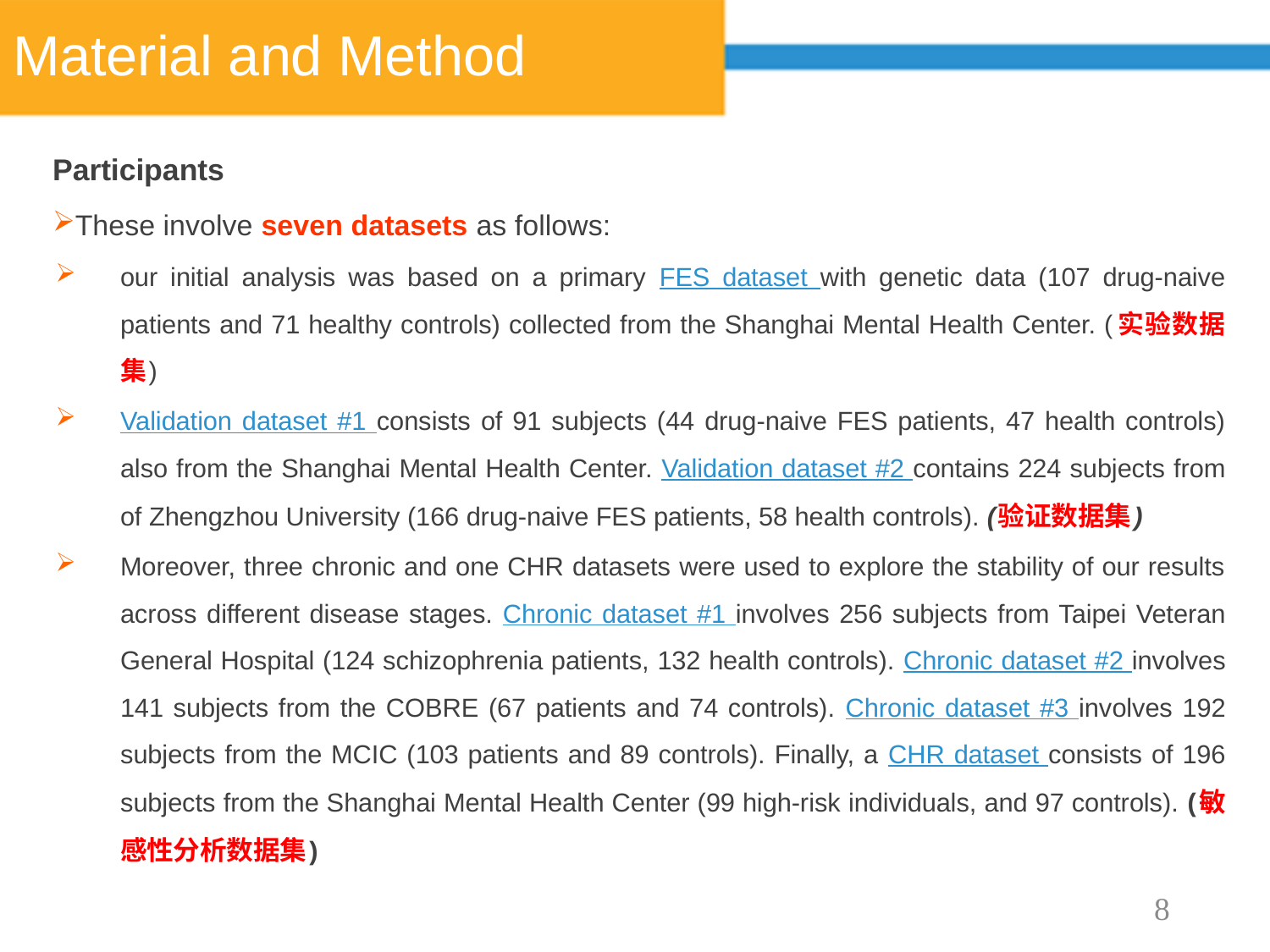

# Material and Method
Participants
These involve seven datasets as follows:
our initial analysis was based on a primary FES dataset with genetic data (107 drug-naive patients and 71 healthy controls) collected from the Shanghai Mental Health Center. (实验数据集)
Validation dataset #1 consists of 91 subjects (44 drug-naive FES patients, 47 health controls) also from the Shanghai Mental Health Center. Validation dataset #2 contains 224 subjects from of Zhengzhou University (166 drug-naive FES patients, 58 health controls). (验证数据集)
Moreover, three chronic and one CHR datasets were used to explore the stability of our results across different disease stages. Chronic dataset #1 involves 256 subjects from Taipei Veteran General Hospital (124 schizophrenia patients, 132 health controls). Chronic dataset #2 involves 141 subjects from the COBRE (67 patients and 74 controls). Chronic dataset #3 involves 192 subjects from the MCIC (103 patients and 89 controls). Finally, a CHR dataset consists of 196 subjects from the Shanghai Mental Health Center (99 high-risk individuals, and 97 controls). (敏感性分析数据集)
8